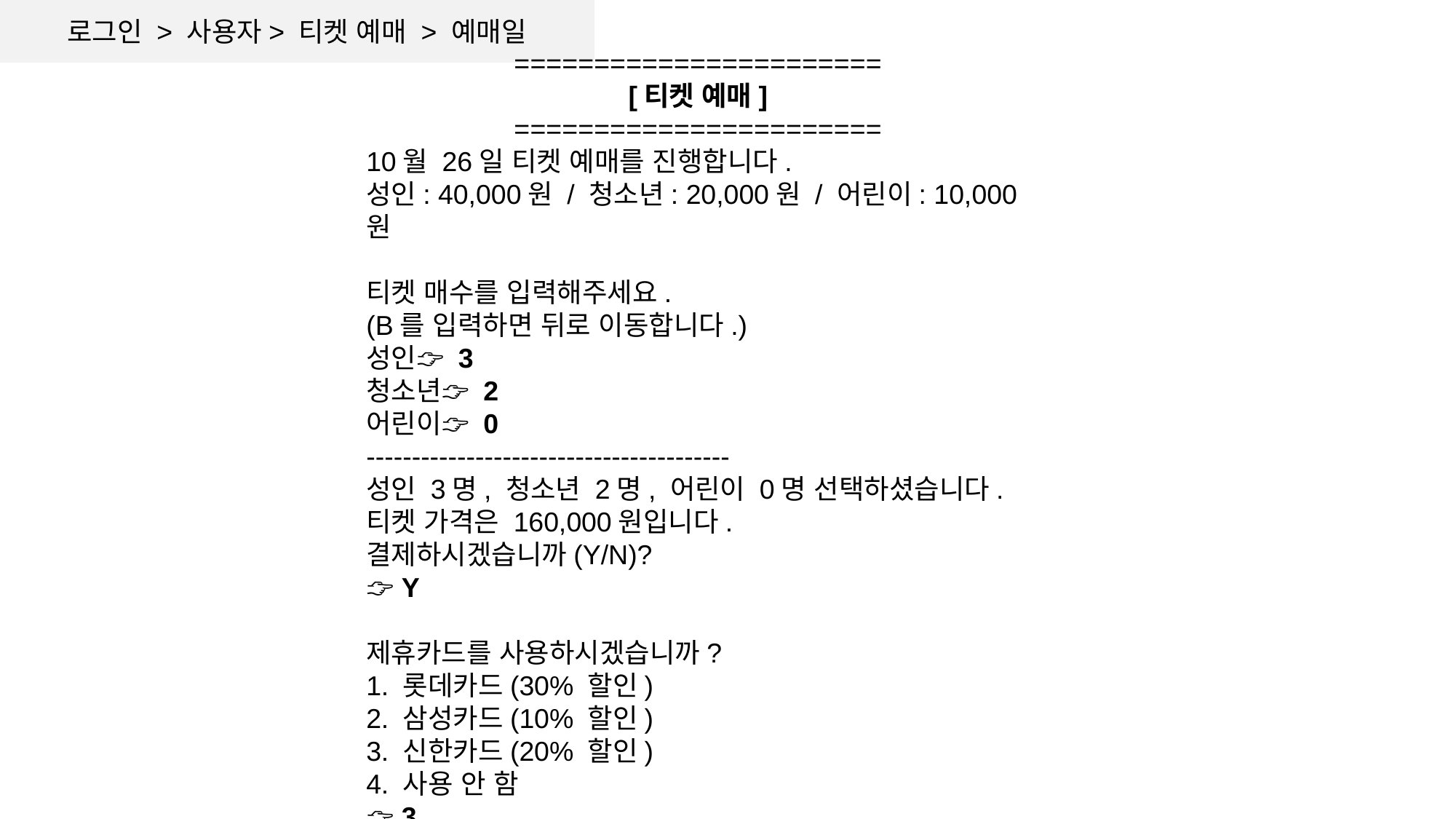

로그인 > 사용자> 티켓 예매 > 예매일
=======================
[티켓 예매]
=======================
10월 26일 티켓 예매를 진행합니다.
성인: 40,000원 / 청소년: 20,000원 / 어린이: 10,000원

티켓 매수를 입력해주세요.
(B를 입력하면 뒤로 이동합니다.)
성인👉 3
청소년👉 2
어린이👉 0
----------------------------------------
성인 3명, 청소년 2명, 어린이 0명 선택하셨습니다.
티켓 가격은 160,000원입니다.
결제하시겠습니까(Y/N)?
👉 Y

제휴카드를 사용하시겠습니까?
1. 롯데카드(30% 할인)
2. 삼성카드(10% 할인)
3. 신한카드(20% 할인)
4. 사용 안 함
👉 3
----------------------------------------
삼성카드 할인으로 128,000원 결제됐습니다.

(엔터를 누르면 메뉴로 이동합니다.)